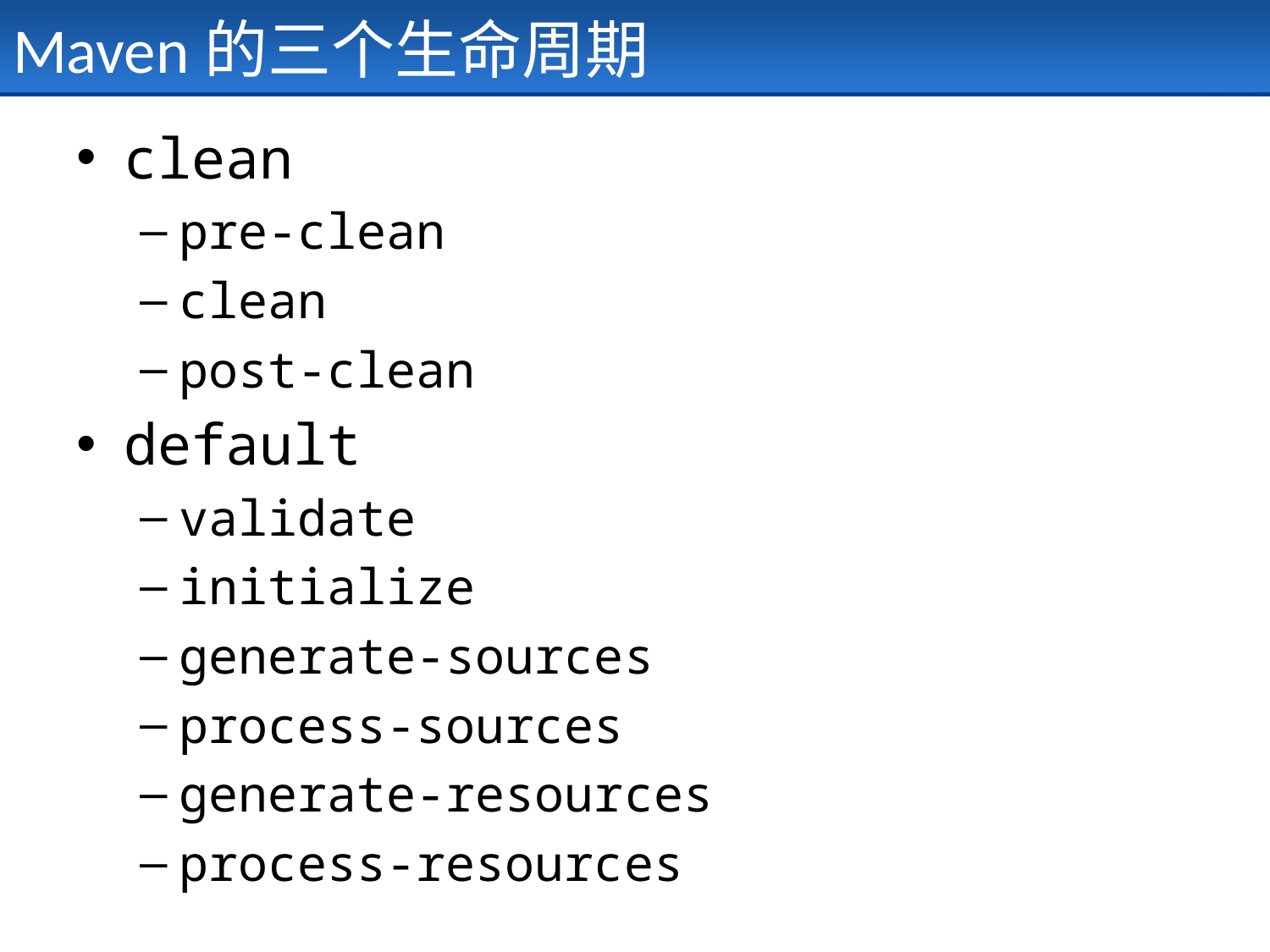

# Maven的三个生命周期
clean
pre-clean
clean
post-clean
default
validate
initialize
generate-sources
process-sources
generate-resources
process-resources